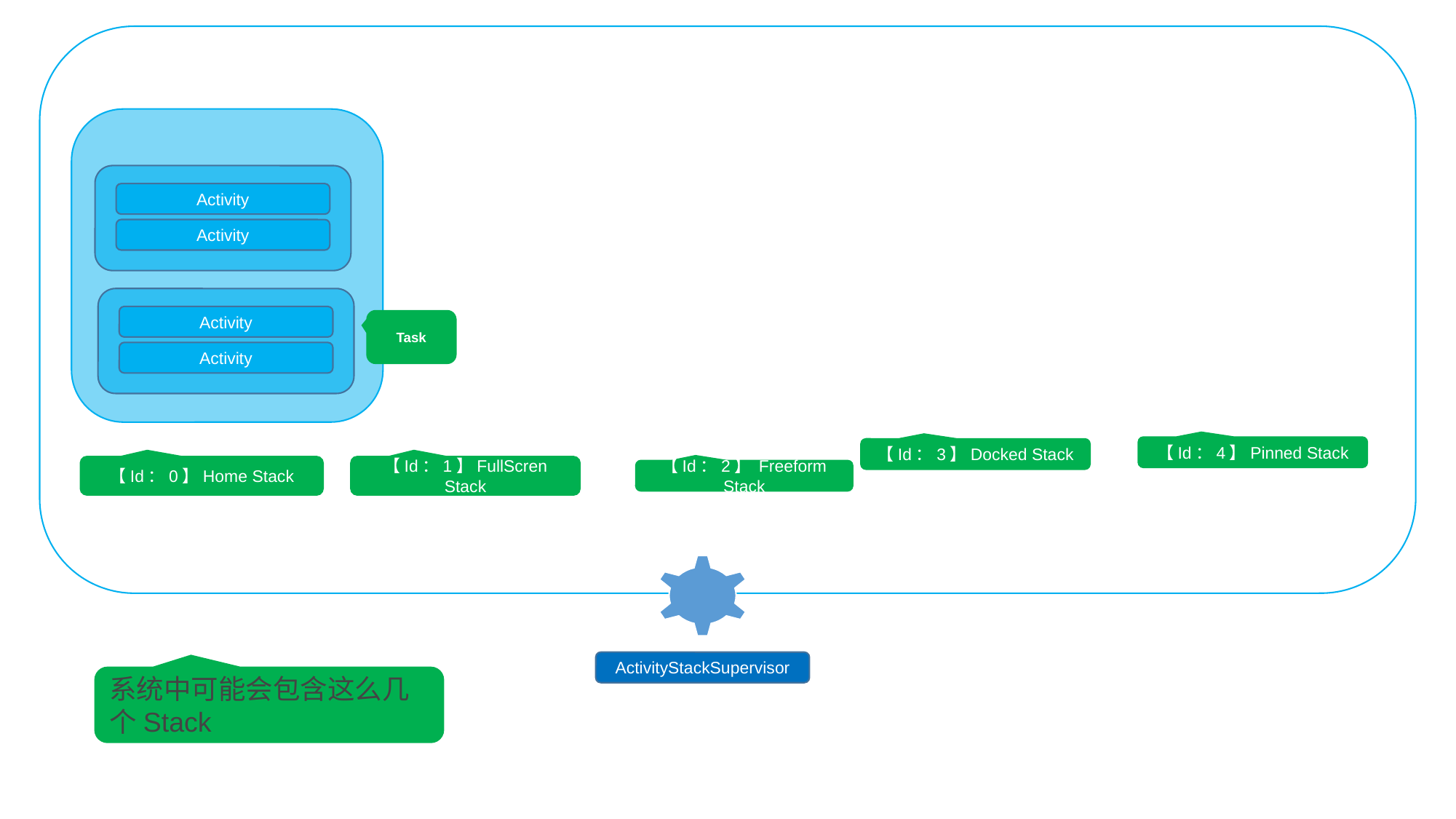

系统中可能会包含这么几个Stack

Activity
Activity

Activity
Task
Activity
【Id：4】Pinned Stack
【Id：3】Docked Stack
【Id：0】Home Stack
【Id：1】FullScren Stack
【Id：2】 Freeform Stack

ActivityStackSupervisor
系统中可能会包含这么几个Stack